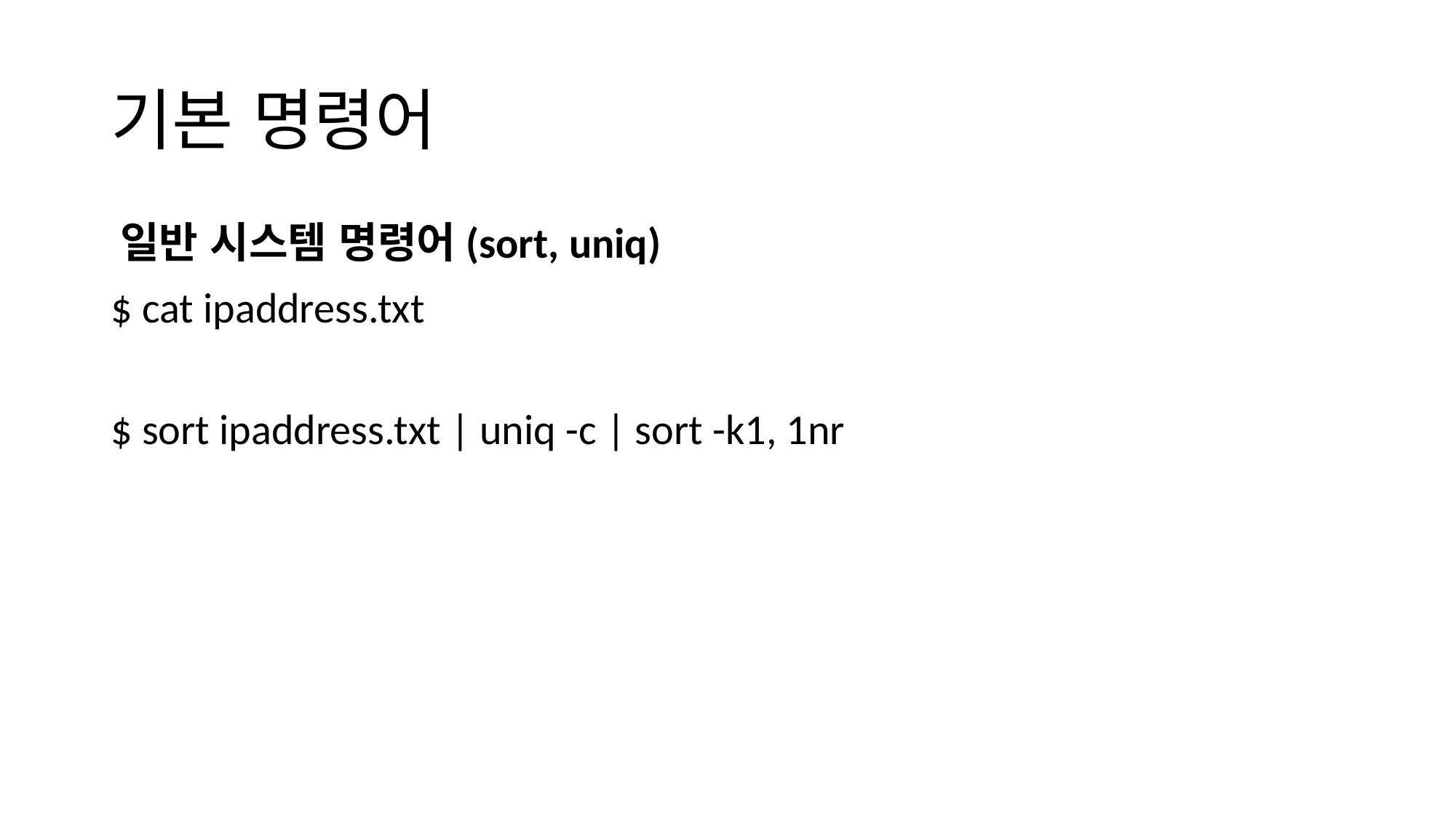

# 기본 명령어
일반 시스템 명령어(sort, uniq)
$ cat ipaddress.txt

$ sort ipaddress.txt | uniq -c | sort -k1, 1nr